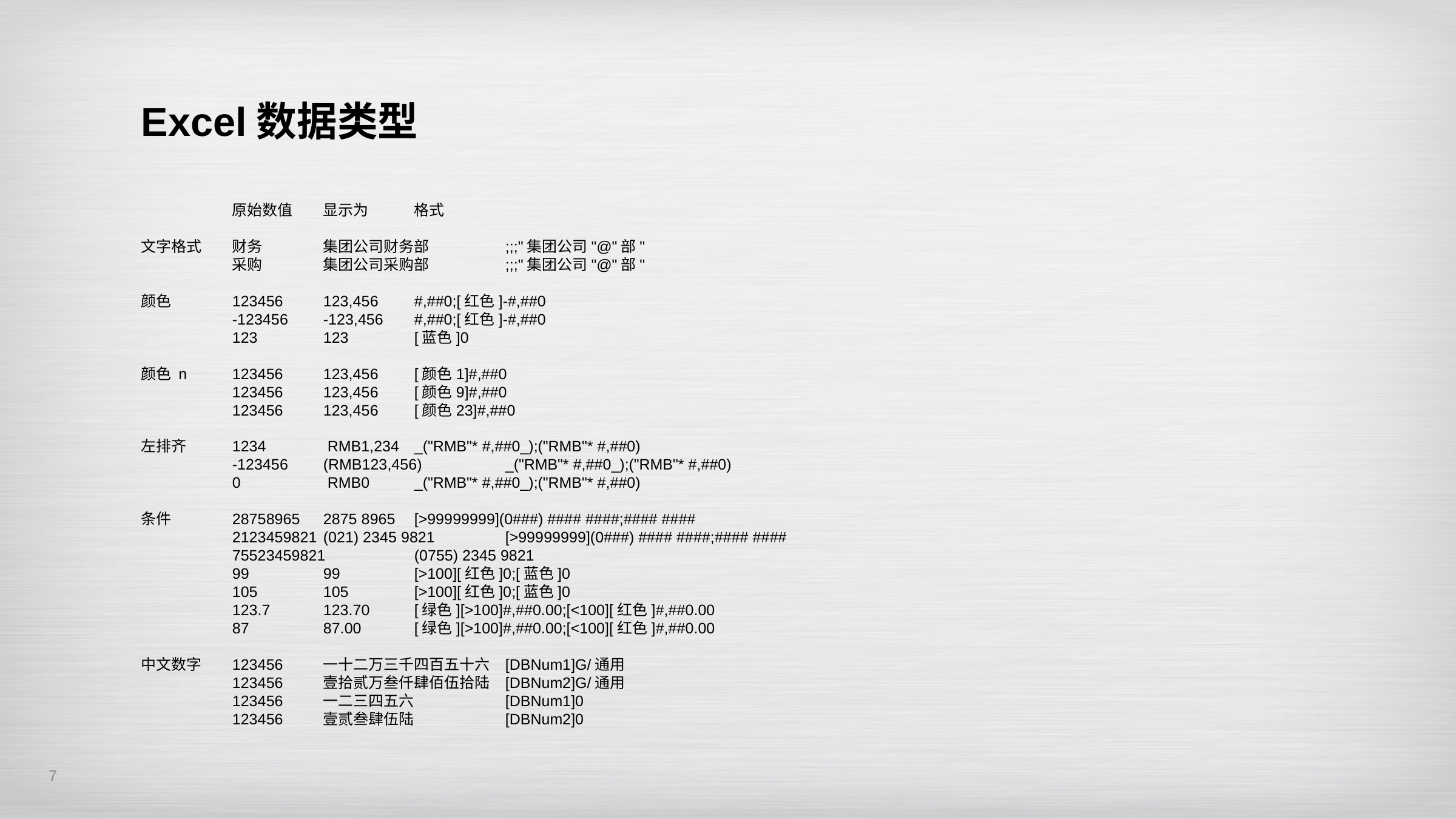

Excel数据类型
	原始数值	显示为	格式

文字格式	财务	集团公司财务部	;;;"集团公司"@"部"
	采购	集团公司采购部	;;;"集团公司"@"部"

颜色	123456	123,456	#,##0;[红色]-#,##0
	-123456	-123,456	#,##0;[红色]-#,##0
	123	123	[蓝色]0

颜色 n	123456	123,456	[颜色1]#,##0
	123456	123,456	[颜色9]#,##0
	123456	123,456	[颜色23]#,##0

左排齐	1234	 RMB1,234 	_("RMB"* #,##0_);("RMB"* #,##0)
	-123456	(RMB123,456)	_("RMB"* #,##0_);("RMB"* #,##0)
	0	 RMB0 	_("RMB"* #,##0_);("RMB"* #,##0)

条件	28758965	2875 8965	[>99999999](0###) #### ####;#### ####
	2123459821	(021) 2345 9821	[>99999999](0###) #### ####;#### ####
	75523459821	(0755) 2345 9821
	99	99	[>100][红色]0;[蓝色]0
	105	105	[>100][红色]0;[蓝色]0
	123.7	123.70	[绿色][>100]#,##0.00;[<100][红色]#,##0.00
	87	87.00	[绿色][>100]#,##0.00;[<100][红色]#,##0.00

中文数字	123456	一十二万三千四百五十六	[DBNum1]G/通用
	123456	壹拾贰万叁仟肆佰伍拾陆	[DBNum2]G/通用
	123456	一二三四五六	[DBNum1]0
	123456	壹贰叁肆伍陆	[DBNum2]0